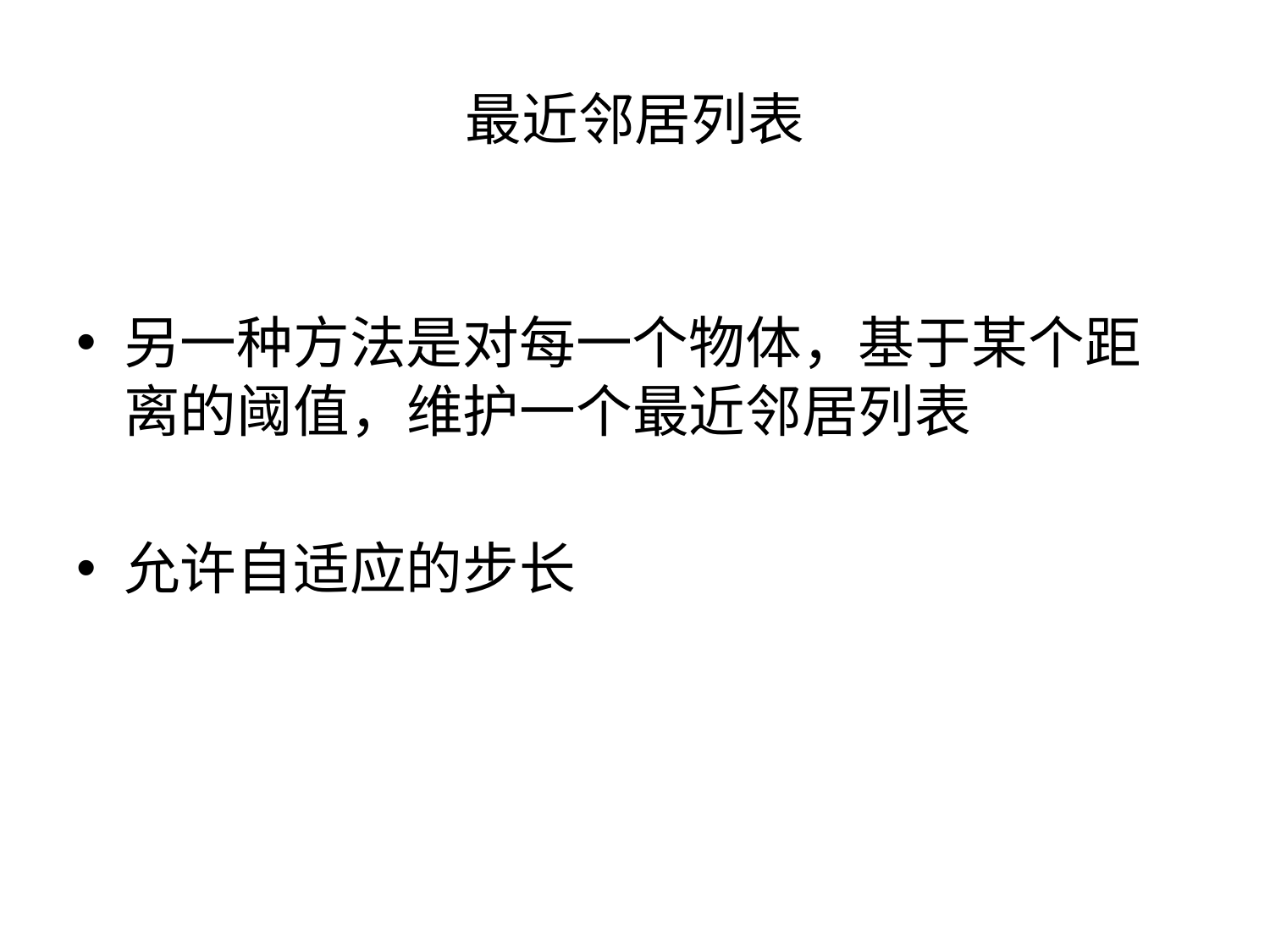

# 最近邻居列表

另一种方法是对每一个物体，基于某个距离的阈值，维护一个最近邻居列表

允许自适应的步长